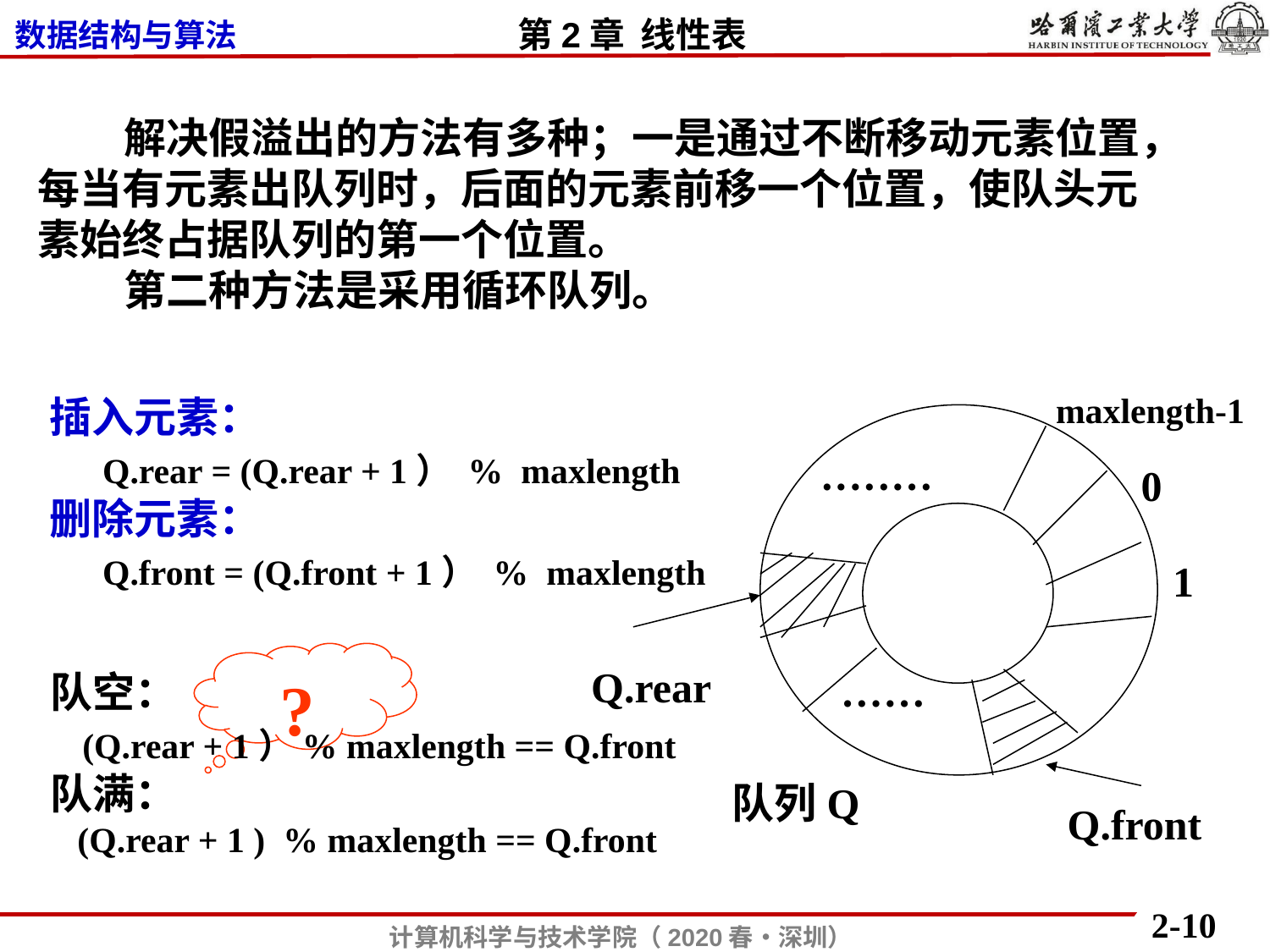

解决假溢出的方法有多种；一是通过不断移动元素位置，
每当有元素出队列时，后面的元素前移一个位置，使队头元
素始终占据队列的第一个位置。
        第二种方法是采用循环队列。
maxlength-1

········
0

1

Q.rear

队列Q
Q.front
······
插入元素：
     Q.rear = (Q.rear + 1） %  maxlength
删除元素：
     Q.front = (Q.front + 1） %  maxlength
队空：
   (Q.rear + 1）% maxlength == Q.front
队满：
   (Q.rear + 1 )  % maxlength == Q.front
?